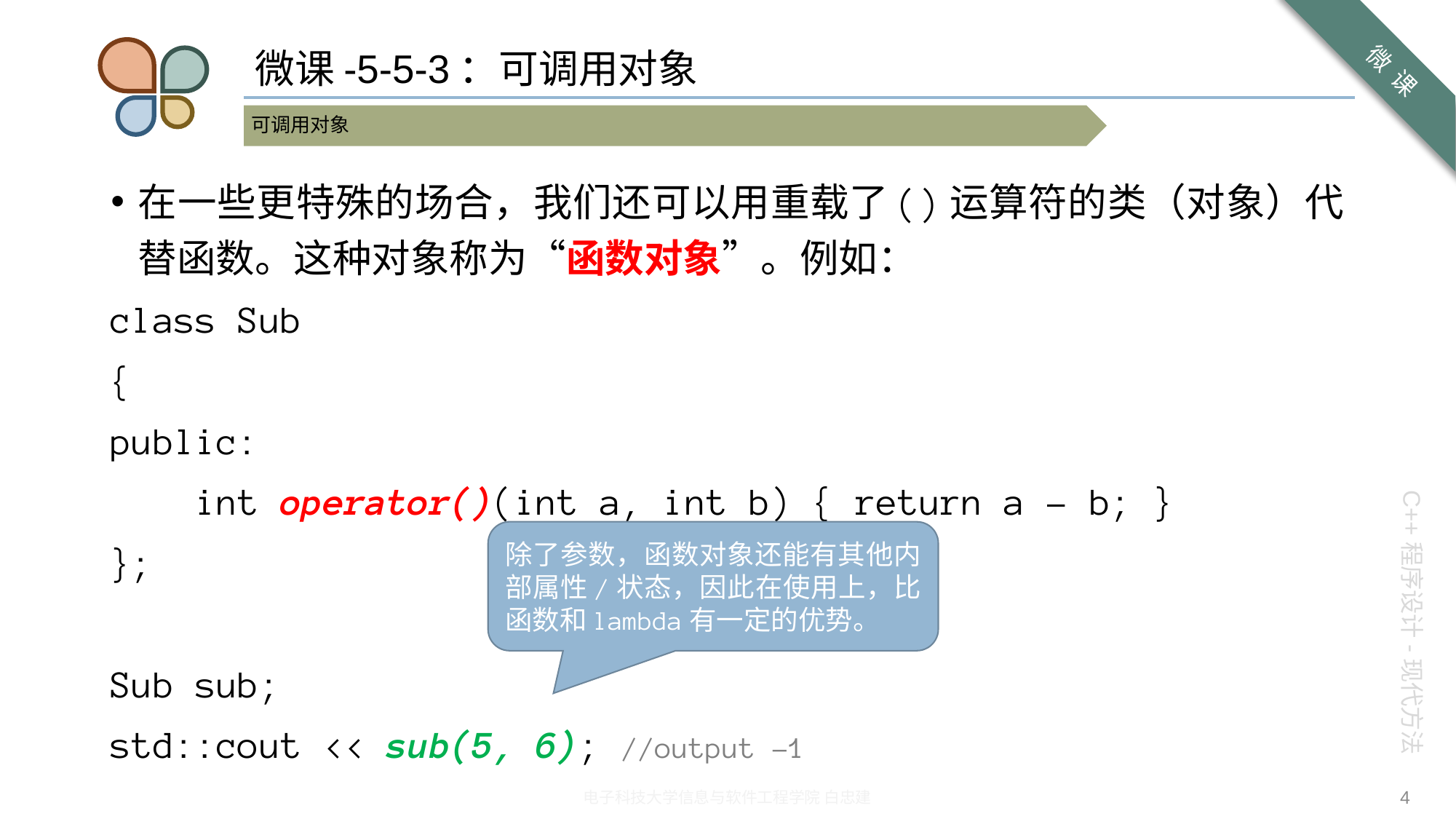

# 微课-5-5-3：可调用对象
可调用对象
在一些更特殊的场合，我们还可以用重载了()运算符的类（对象）代替函数。这种对象称为“函数对象”。例如：
class Sub
{
public:
    int operator()(int a, int b) { return a - b; }
};

Sub sub;
std::cout << sub(5, 6); //output -1
除了参数，函数对象还能有其他内部属性/状态，因此在使用上，比函数和lambda有一定的优势。
4